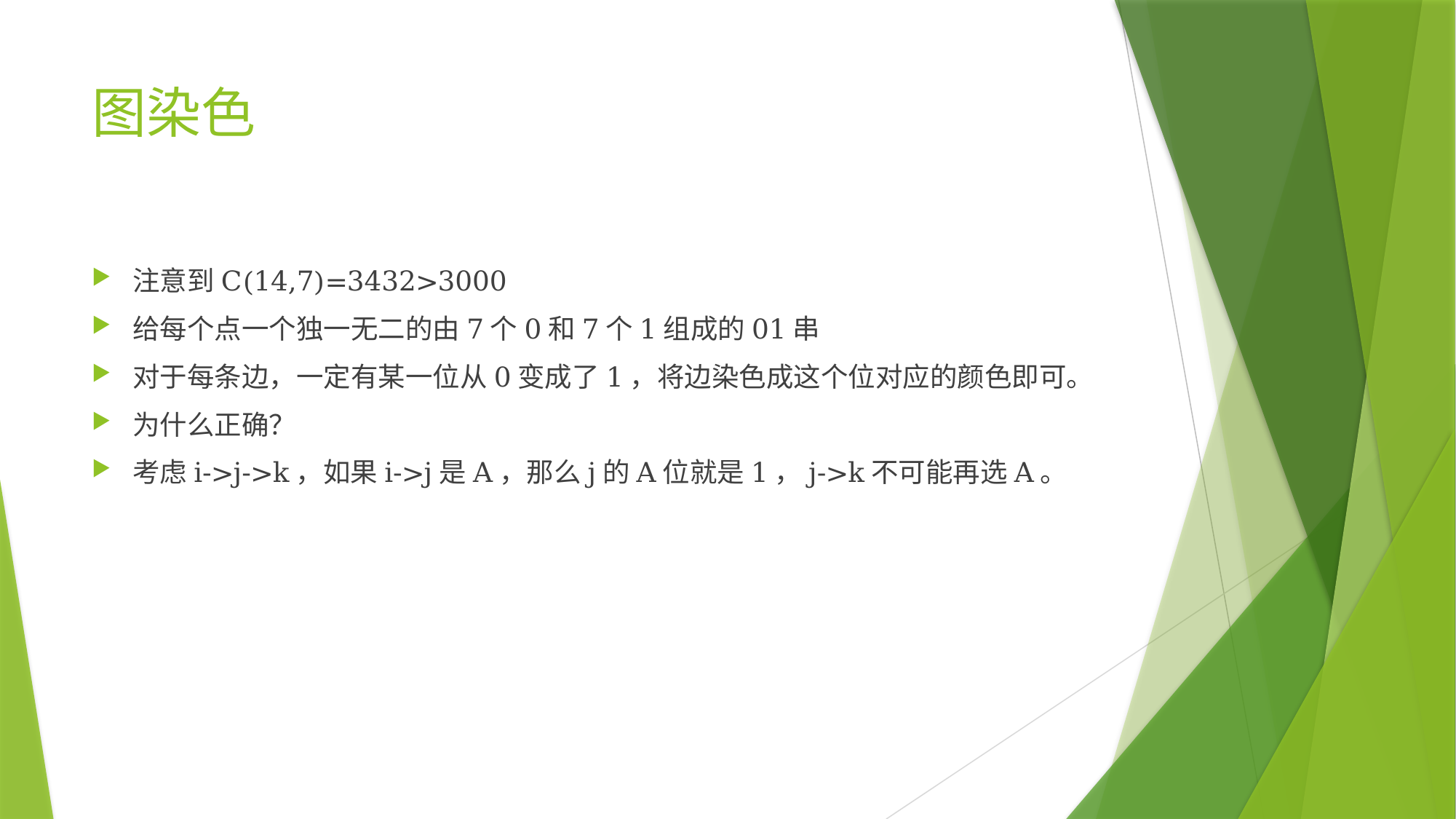

# 图染色
注意到C(14,7)=3432>3000
给每个点一个独一无二的由7个0和7个1组成的01串
对于每条边，一定有某一位从0变成了1，将边染色成这个位对应的颜色即可。
为什么正确？
考虑i->j->k，如果i->j是A，那么j的A位就是1，j->k不可能再选A。